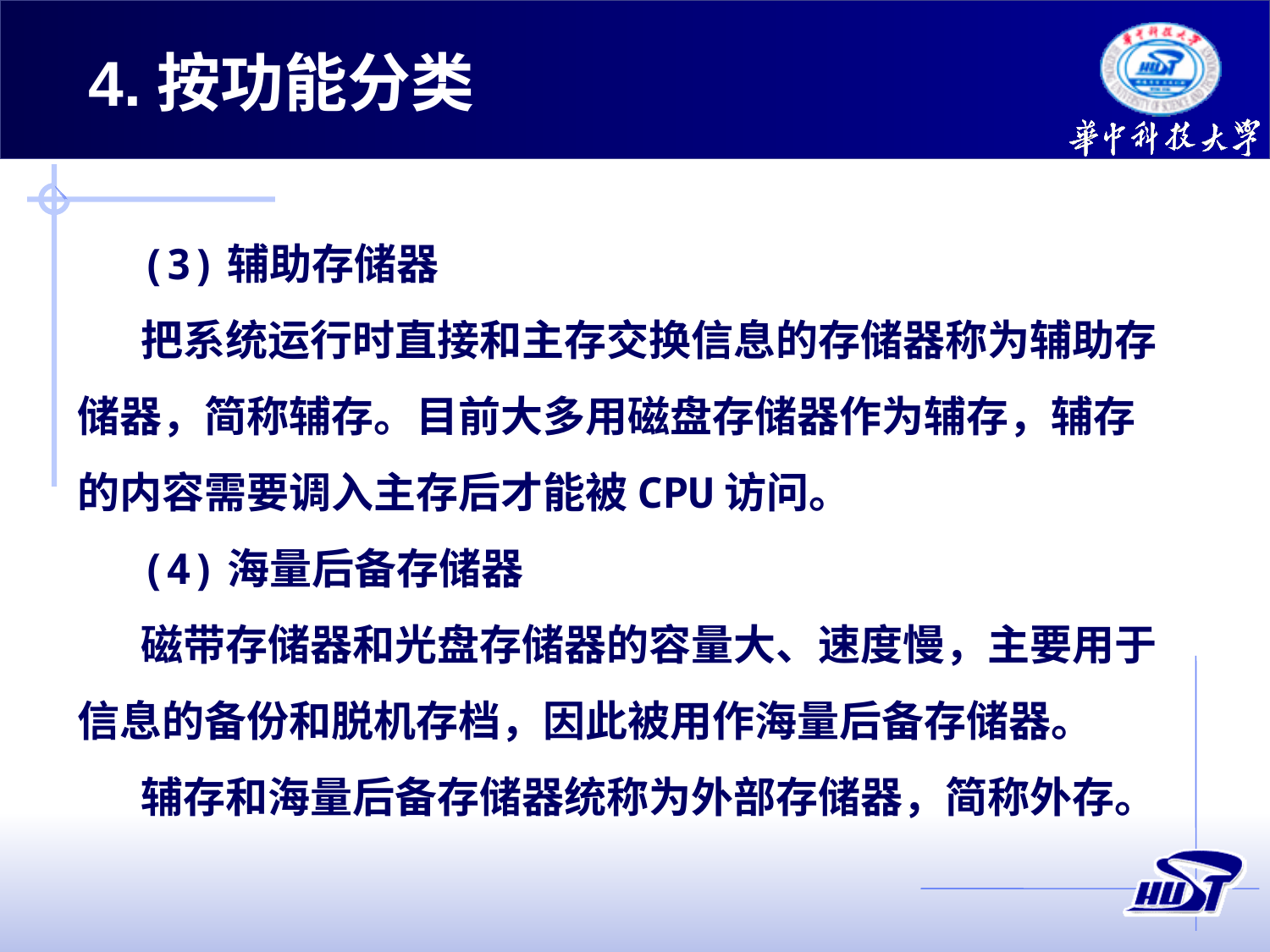

4.按功能分类
(3)辅助存储器
把系统运行时直接和主存交换信息的存储器称为辅助存储器，简称辅存。目前大多用磁盘存储器作为辅存，辅存的内容需要调入主存后才能被CPU访问。
(4)海量后备存储器
磁带存储器和光盘存储器的容量大、速度慢，主要用于信息的备份和脱机存档，因此被用作海量后备存储器。
辅存和海量后备存储器统称为外部存储器，简称外存。